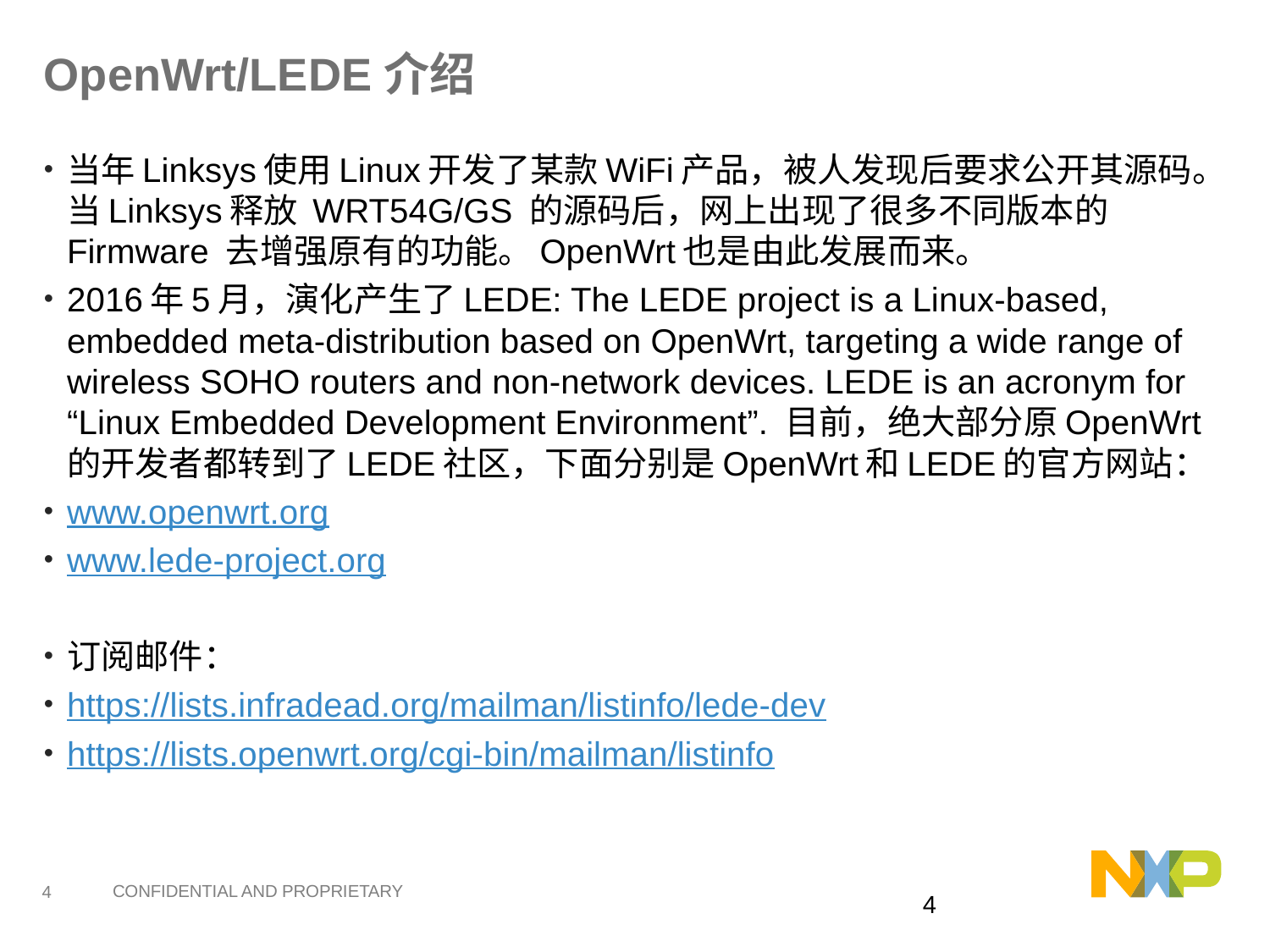

# OpenWrt/LEDE介绍
当年Linksys使用Linux开发了某款WiFi产品，被人发现后要求公开其源码。当Linksys释放 WRT54G/GS 的源码后，网上出现了很多不同版本的 Firmware 去增强原有的功能。OpenWrt也是由此发展而来。
2016年5月，演化产生了LEDE: The LEDE project is a Linux-based, embedded meta-distribution based on OpenWrt, targeting a wide range of wireless SOHO routers and non-network devices. LEDE is an acronym for “Linux Embedded Development Environment”. 目前，绝大部分原OpenWrt的开发者都转到了LEDE社区，下面分别是OpenWrt和LEDE的官方网站：
www.openwrt.org
www.lede-project.org

订阅邮件：
https://lists.infradead.org/mailman/listinfo/lede-dev
https://lists.openwrt.org/cgi-bin/mailman/listinfo
4